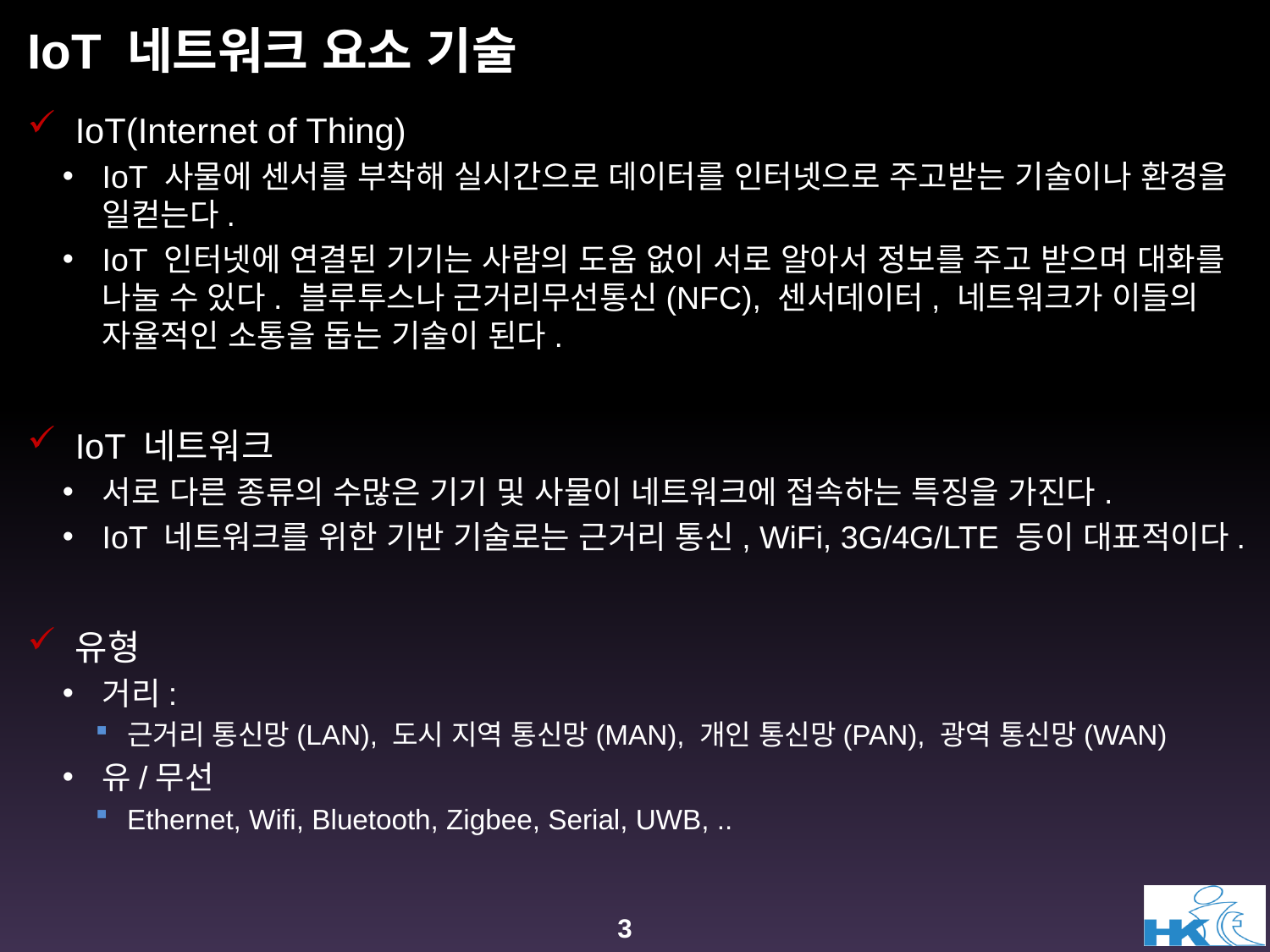

# IoT 네트워크 요소 기술
IoT(Internet of Thing)
IoT 사물에 센서를 부착해 실시간으로 데이터를 인터넷으로 주고받는 기술이나 환경을 일컫는다.
IoT 인터넷에 연결된 기기는 사람의 도움 없이 서로 알아서 정보를 주고 받으며 대화를 나눌 수 있다. 블루투스나 근거리무선통신(NFC), 센서데이터, 네트워크가 이들의 자율적인 소통을 돕는 기술이 된다.

IoT 네트워크
서로 다른 종류의 수많은 기기 및 사물이 네트워크에 접속하는 특징을 가진다.
IoT 네트워크를 위한 기반 기술로는 근거리 통신, WiFi, 3G/4G/LTE 등이 대표적이다.

유형
거리:
근거리 통신망(LAN), 도시 지역 통신망(MAN), 개인 통신망(PAN), 광역 통신망(WAN)
유/무선
Ethernet, Wifi, Bluetooth, Zigbee, Serial, UWB, ..
3